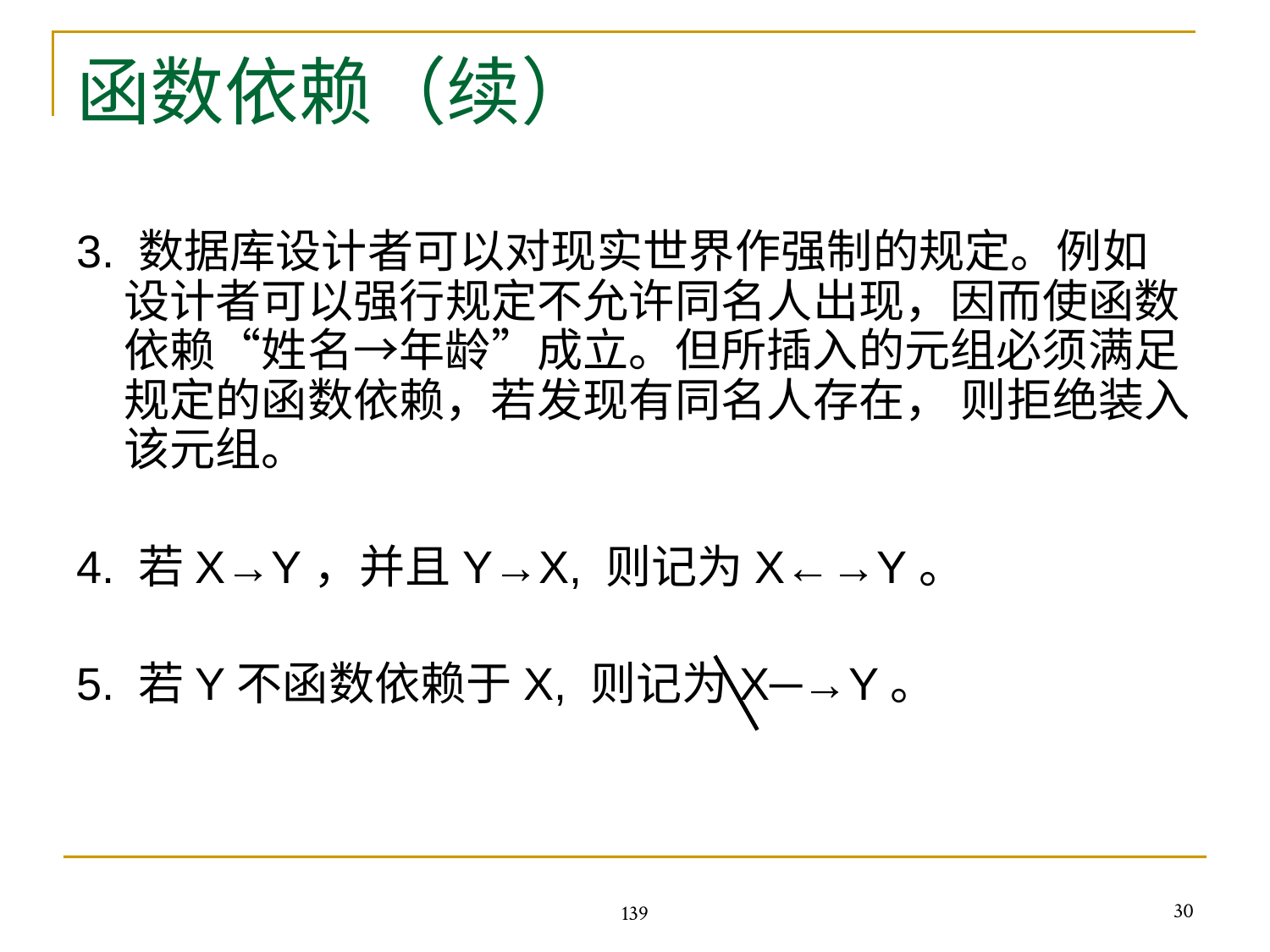

# 函数依赖（续）
3. 数据库设计者可以对现实世界作强制的规定。例如设计者可以强行规定不允许同名人出现，因而使函数依赖“姓名→年龄”成立。但所插入的元组必须满足规定的函数依赖，若发现有同名人存在， 则拒绝装入该元组。

4. 若X→Y，并且Y→X, 则记为X←→Y。

5. 若Y不函数依赖于X, 则记为X─→Y。

30
139